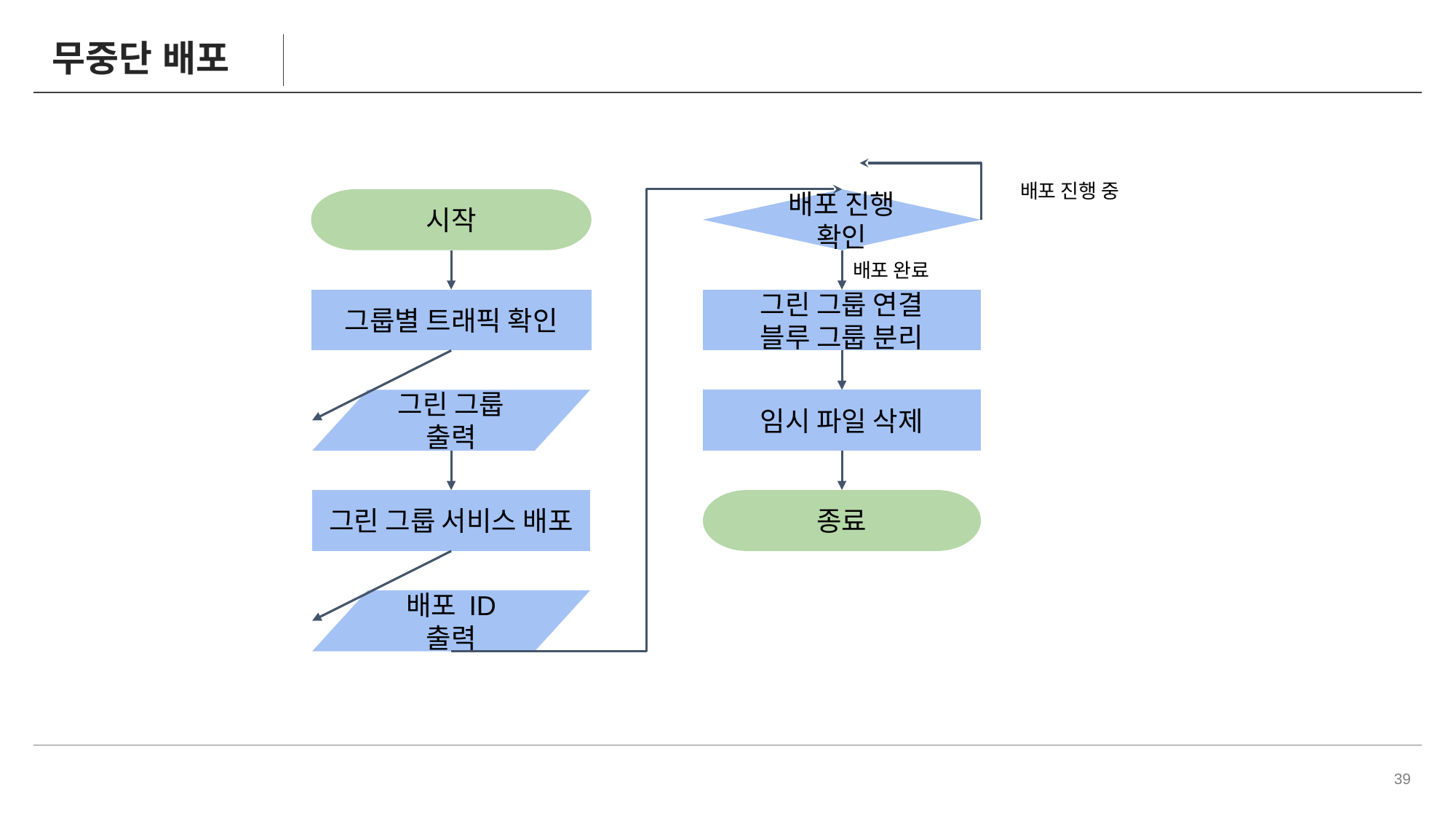

# 무중단 배포

배포 진행 중
시작
배포 진행 확인
배포 완료
그룹별 트래픽 확인
그린 그룹 연결
블루 그룹 분리
그린 그룹 출력
임시 파일 삭제
그린 그룹 서비스 배포
종료
배포 ID 출력